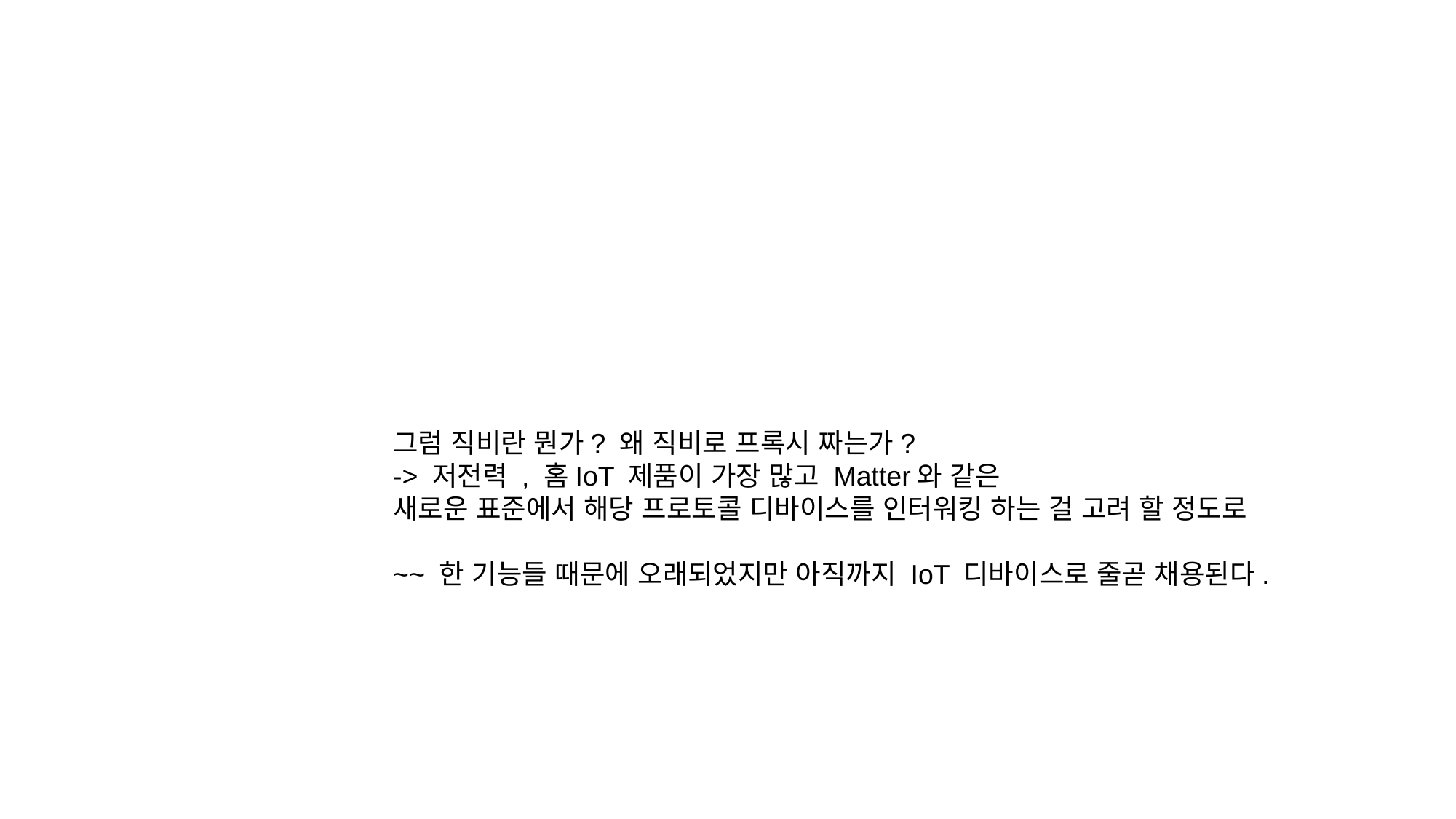

그럼 직비란 뭔가? 왜 직비로 프록시 짜는가?
-> 저전력 , 홈IoT 제품이 가장 많고 Matter와 같은
새로운 표준에서 해당 프로토콜 디바이스를 인터워킹 하는 걸 고려 할 정도로

~~ 한 기능들 때문에 오래되었지만 아직까지 IoT 디바이스로 줄곧 채용된다.